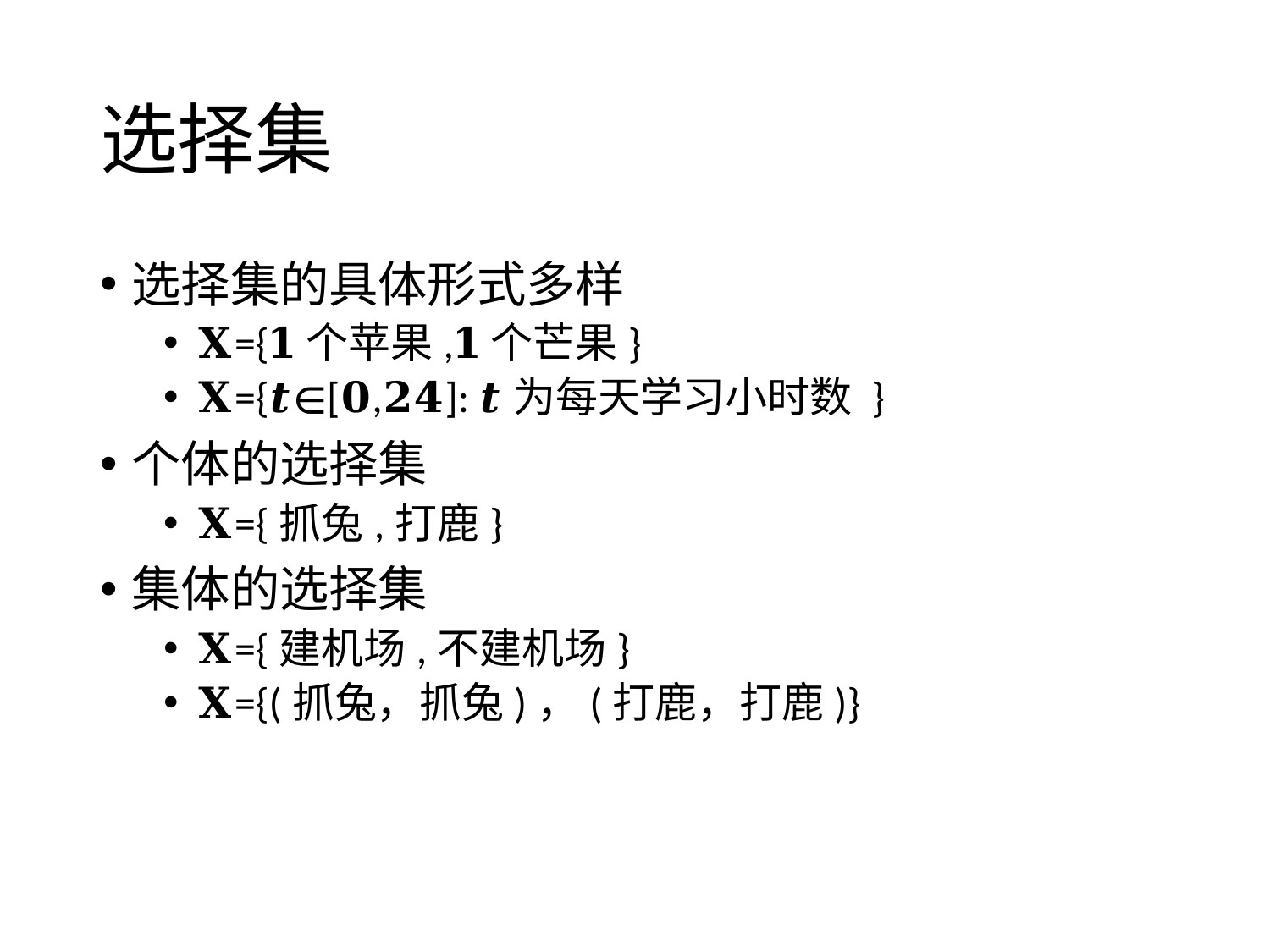

# 选择集
选择集的具体形式多样
𝐗={𝟏个苹果,𝟏个芒果}
𝐗={𝒕∈[𝟎,𝟐𝟒]: 𝒕为每天学习小时数 }
个体的选择集
𝐗={抓兔,打鹿}
集体的选择集
𝐗={建机场,不建机场}
𝐗={(抓兔，抓兔)，(打鹿，打鹿)}